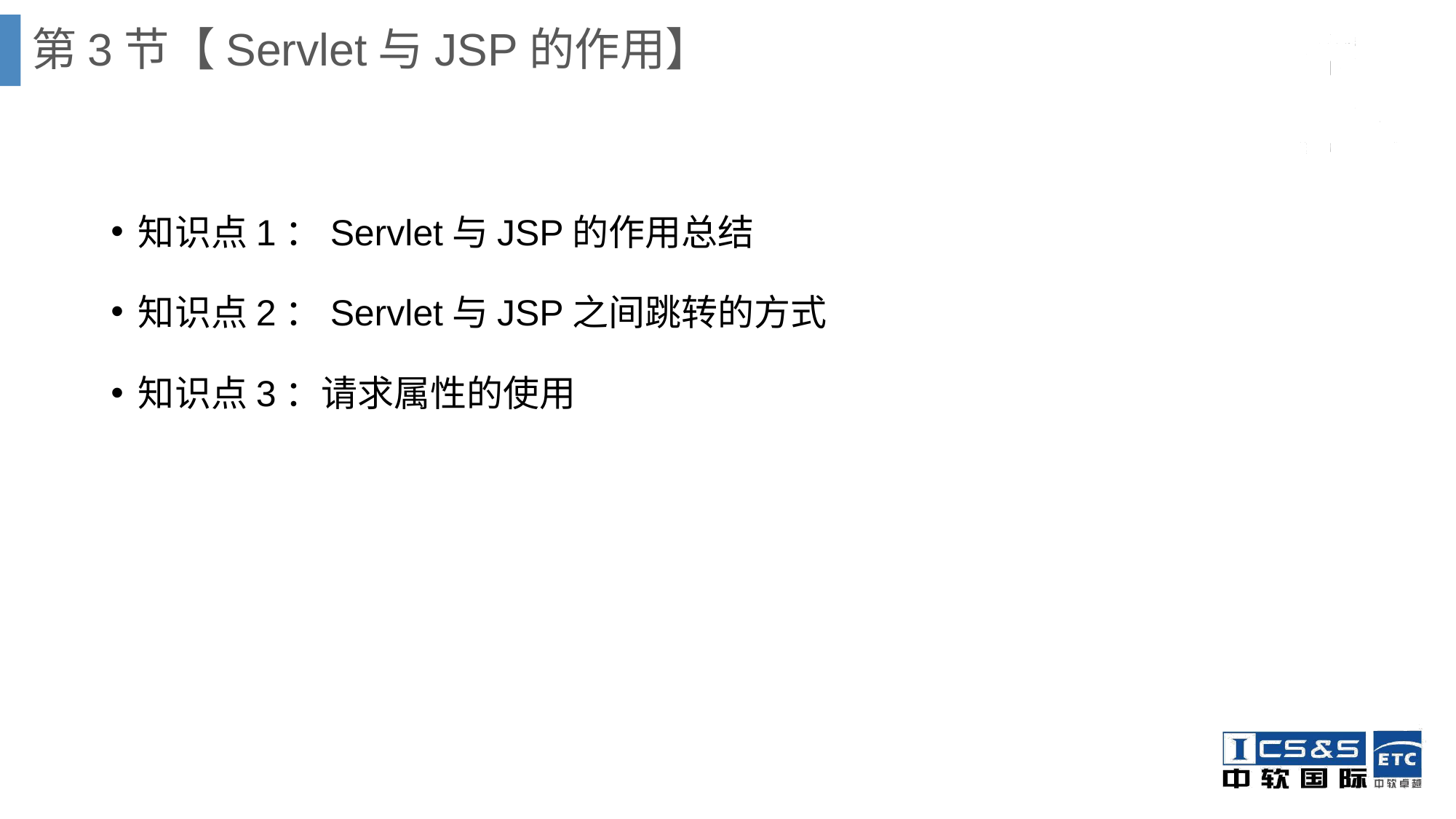

# 第3节【Servlet与JSP的作用】
知识点1：Servlet与JSP的作用总结
知识点2：Servlet与JSP之间跳转的方式
知识点3：请求属性的使用